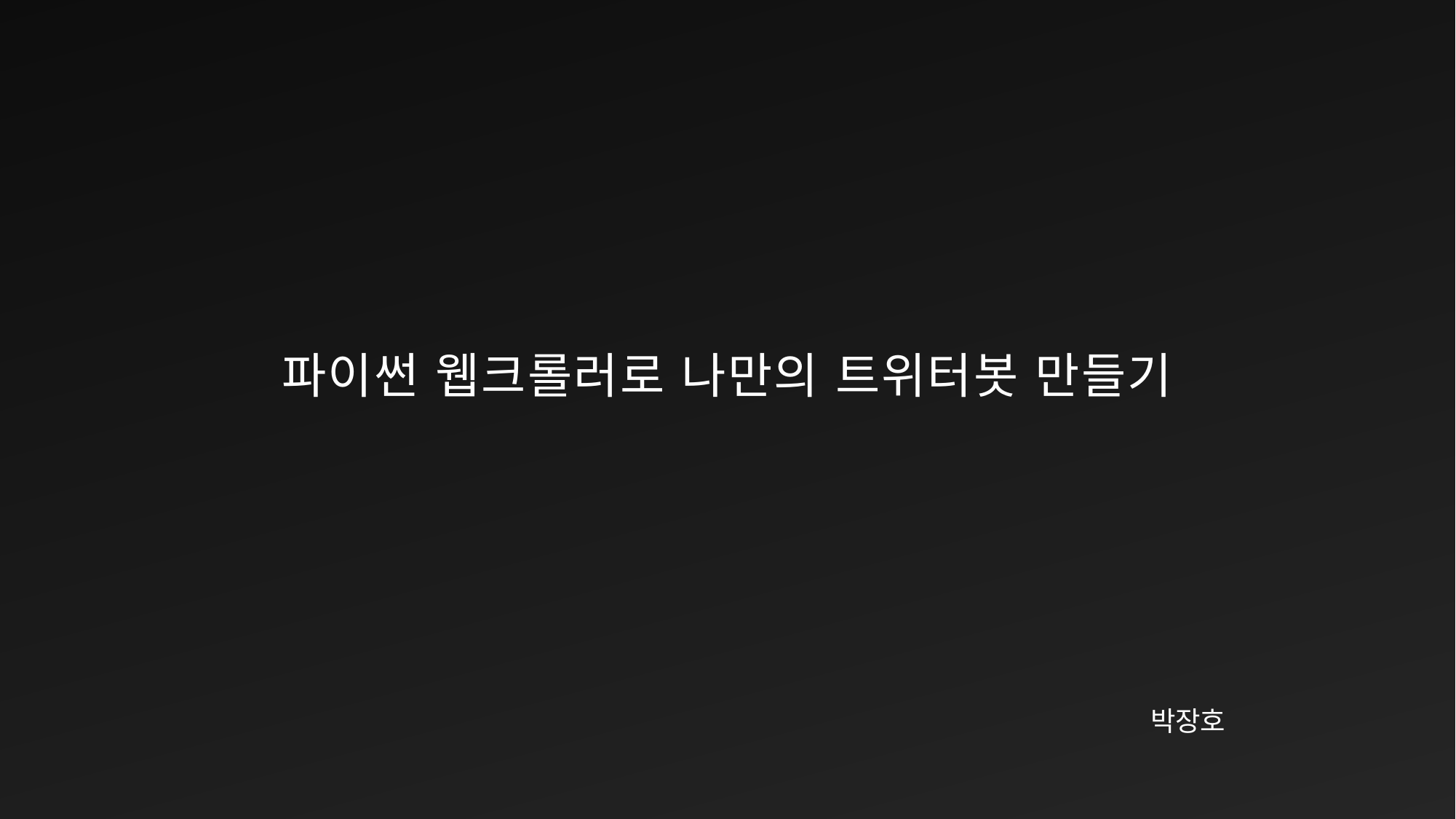

# 파이썬 웹크롤러로 나만의 트위터봇 만들기
박장호